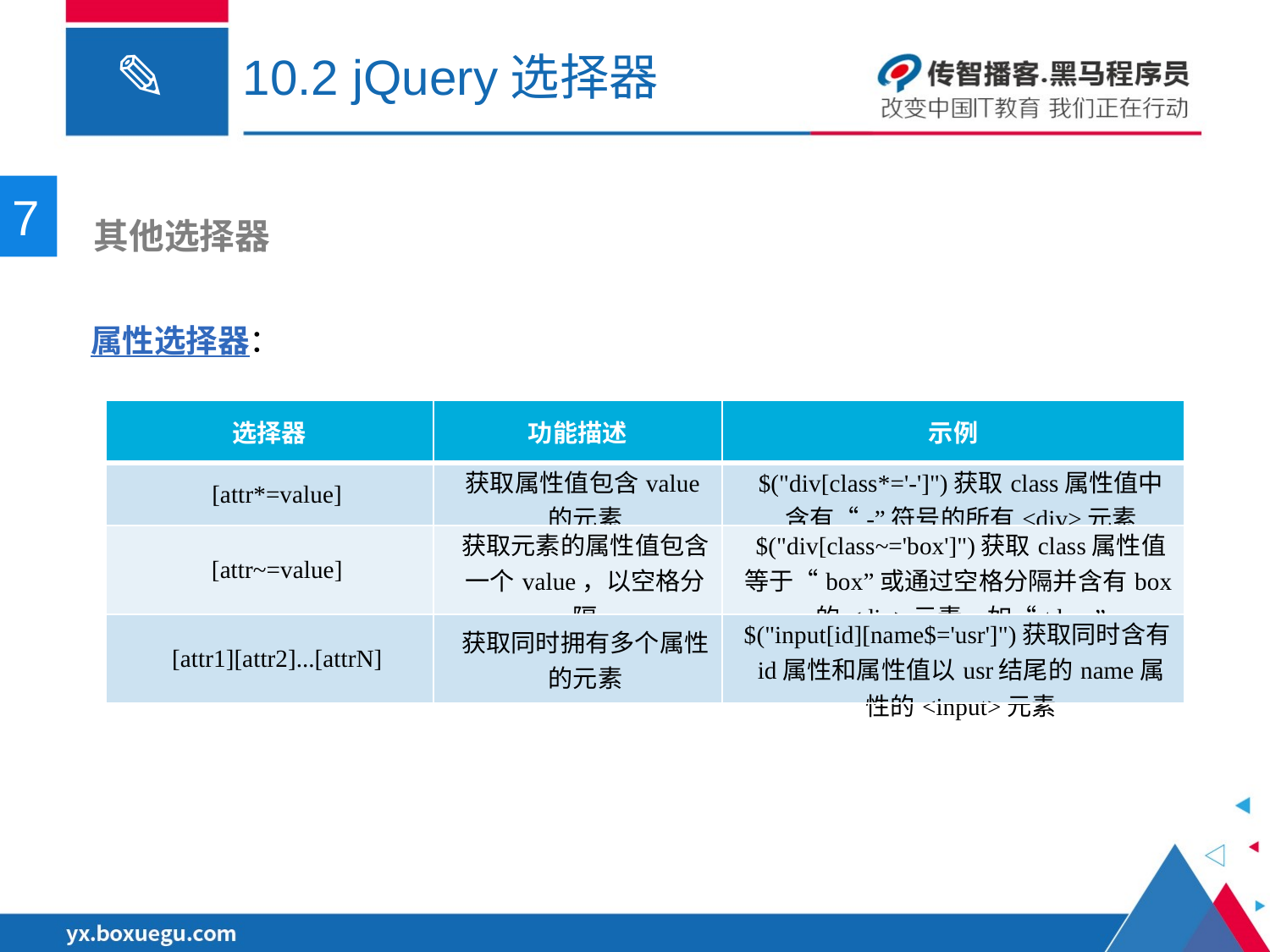

# 10.2 jQuery选择器

7
  其他选择器
属性选择器：
| 选择器 | 功能描述 | 示例 |
| --- | --- | --- |
| [attr\*=value] | 获取属性值包含value的元素 | $("div[class\*='-']")获取class属性值中含有“-”符号的所有<div>元素 |
| [attr~=value] | 获取元素的属性值包含一个value，以空格分隔 | $("div[class~='box']")获取class属性值等于“box”或通过空格分隔并含有box的<div>元素，如“t box” |
| [attr1][attr2]...[attrN] | 获取同时拥有多个属性的元素 | $("input[id][name$='usr']")获取同时含有id属性和属性值以usr结尾的name属性的<input>元素 |